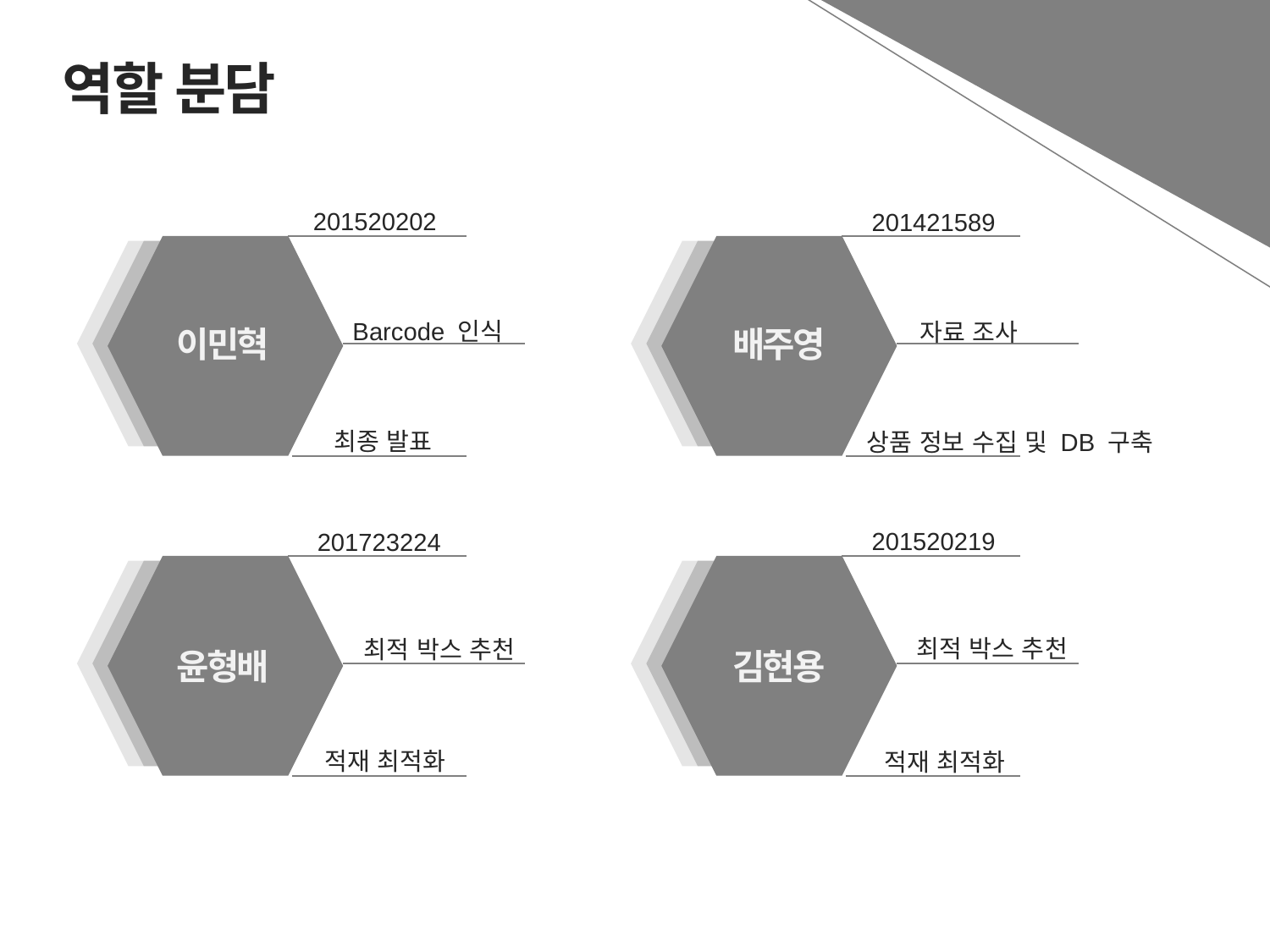

역할 분담
201520202
201421589

이민혁
배주영
Barcode 인식
자료 조사
최종 발표
상품 정보 수집 및 DB 구축
201520219
201723224

최적 박스 추천
최적 박스 추천
윤형배
김현용
적재 최적화
적재 최적화